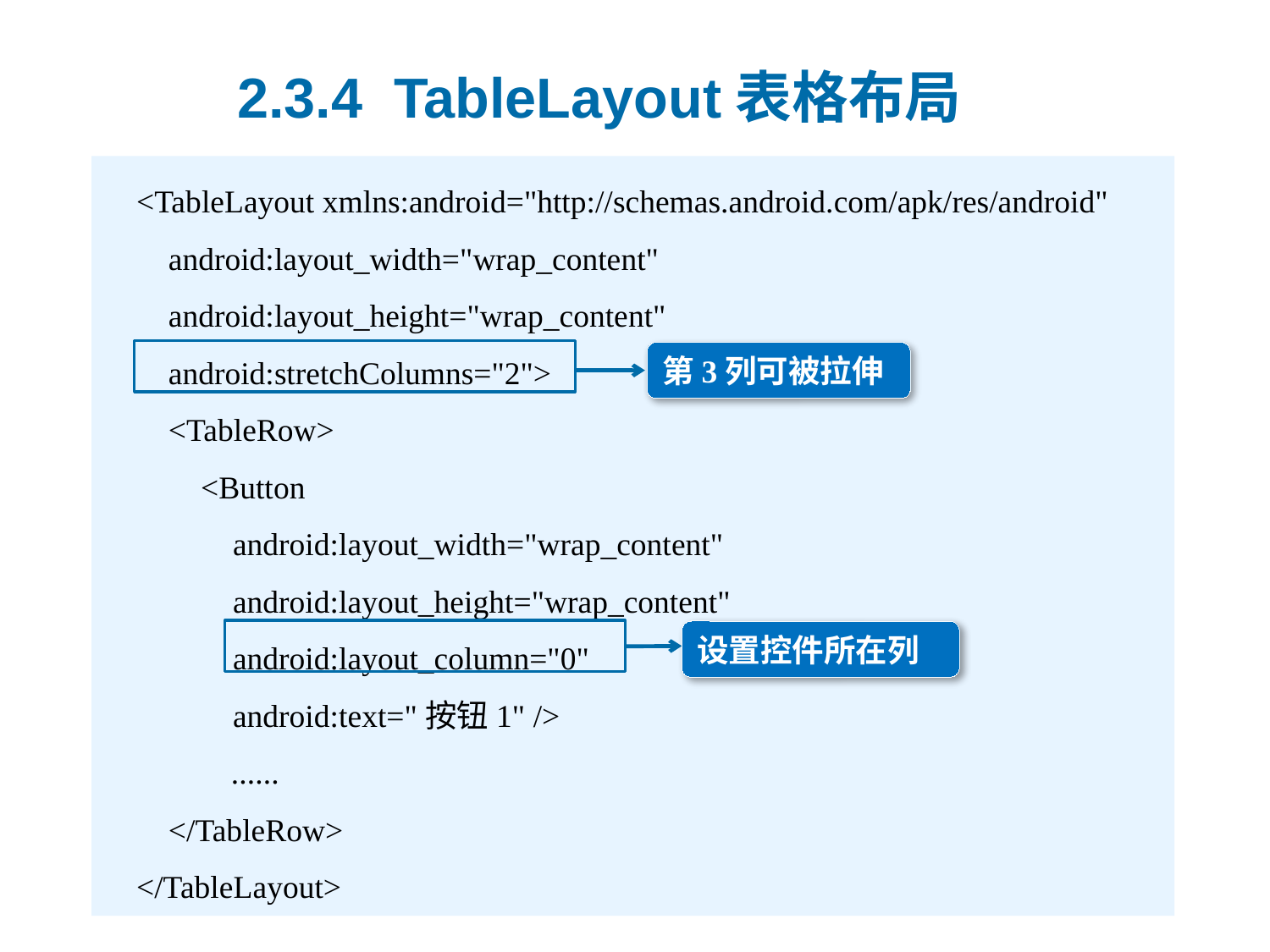

2.3.4  TableLayout表格布局
    <TableLayout xmlns:android="http://schemas.android.com/apk/res/android"
        android:layout_width="wrap_content"
        android:layout_height="wrap_content"
        android:stretchColumns="2">
        <TableRow>
            <Button
                android:layout_width="wrap_content"
                android:layout_height="wrap_content"
                android:layout_column="0"
                android:text="按钮1" />
	......
        </TableRow>
    </TableLayout>

第3列可被拉伸

设置控件所在列